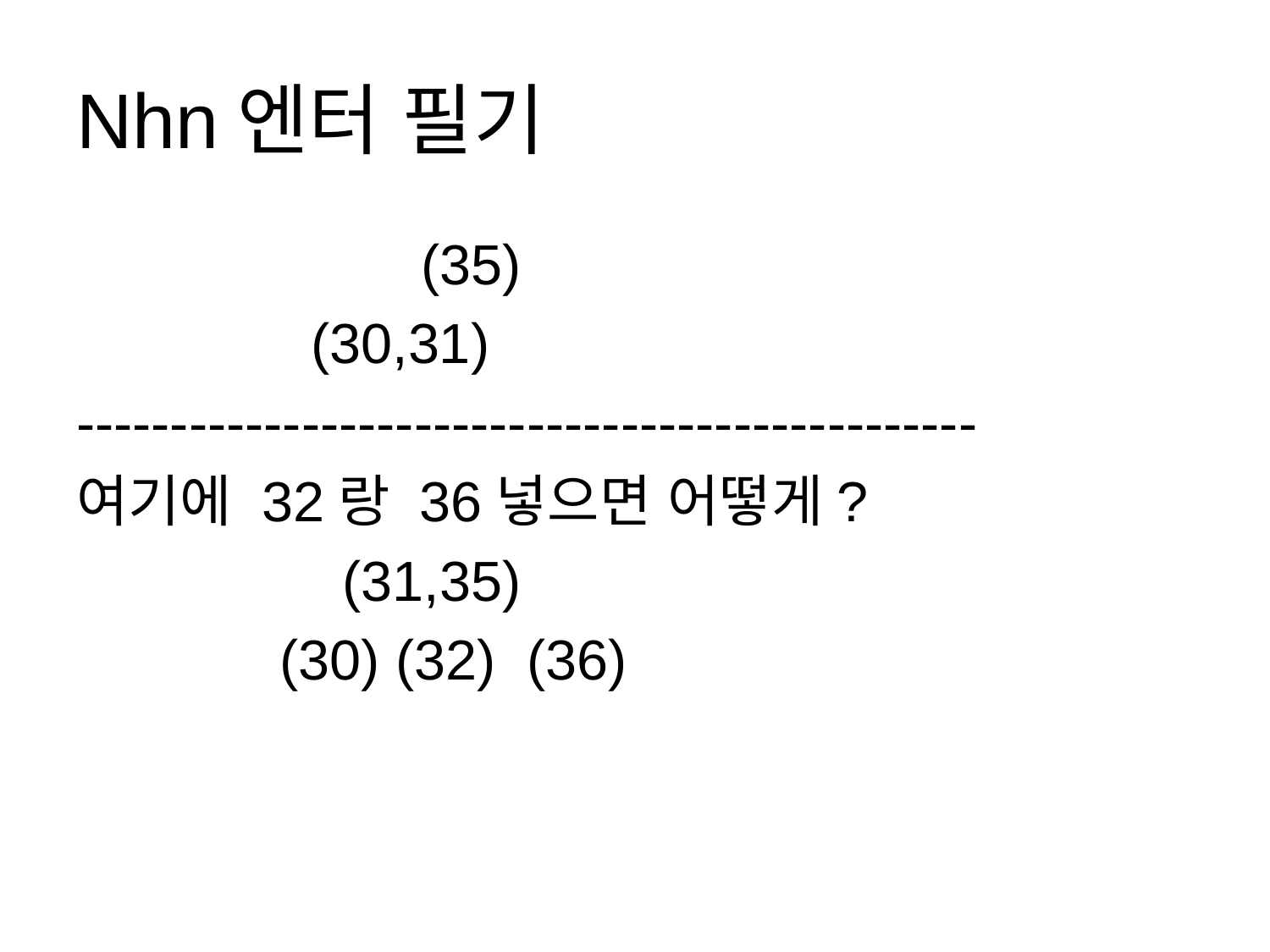

# Nhn엔터 필기
                      (35)
               (30,31)
------------------------------------------------
여기에 32랑 36넣으면 어떻게?
                 (31,35)
             (30) (32)  (36)